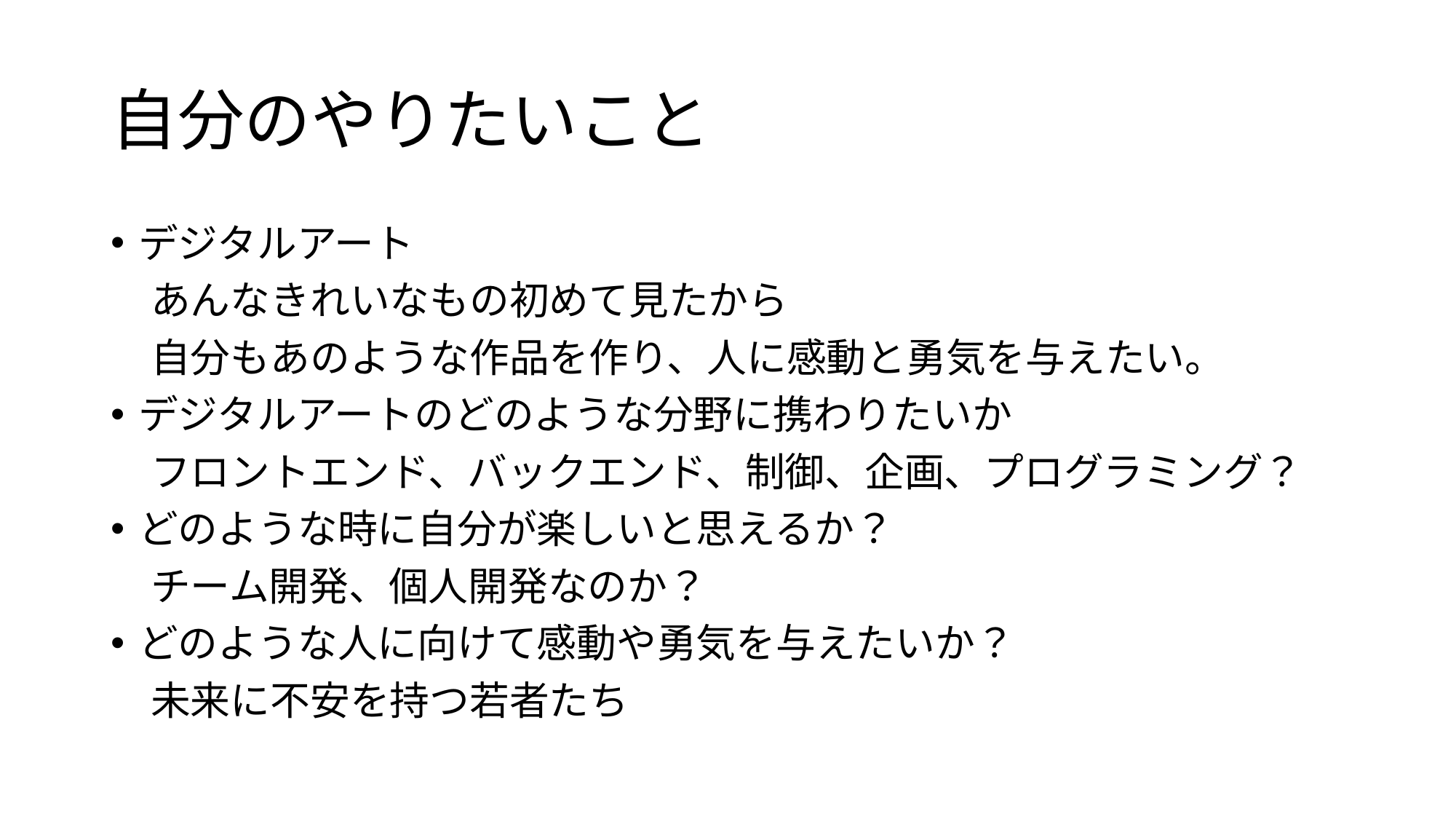

# 自分のやりたいこと
デジタルアート
　あんなきれいなもの初めて見たから
　自分もあのような作品を作り、人に感動と勇気を与えたい。
デジタルアートのどのような分野に携わりたいか
　フロントエンド、バックエンド、制御、企画、プログラミング？
どのような時に自分が楽しいと思えるか？
　チーム開発、個人開発なのか？
どのような人に向けて感動や勇気を与えたいか？
　未来に不安を持つ若者たち